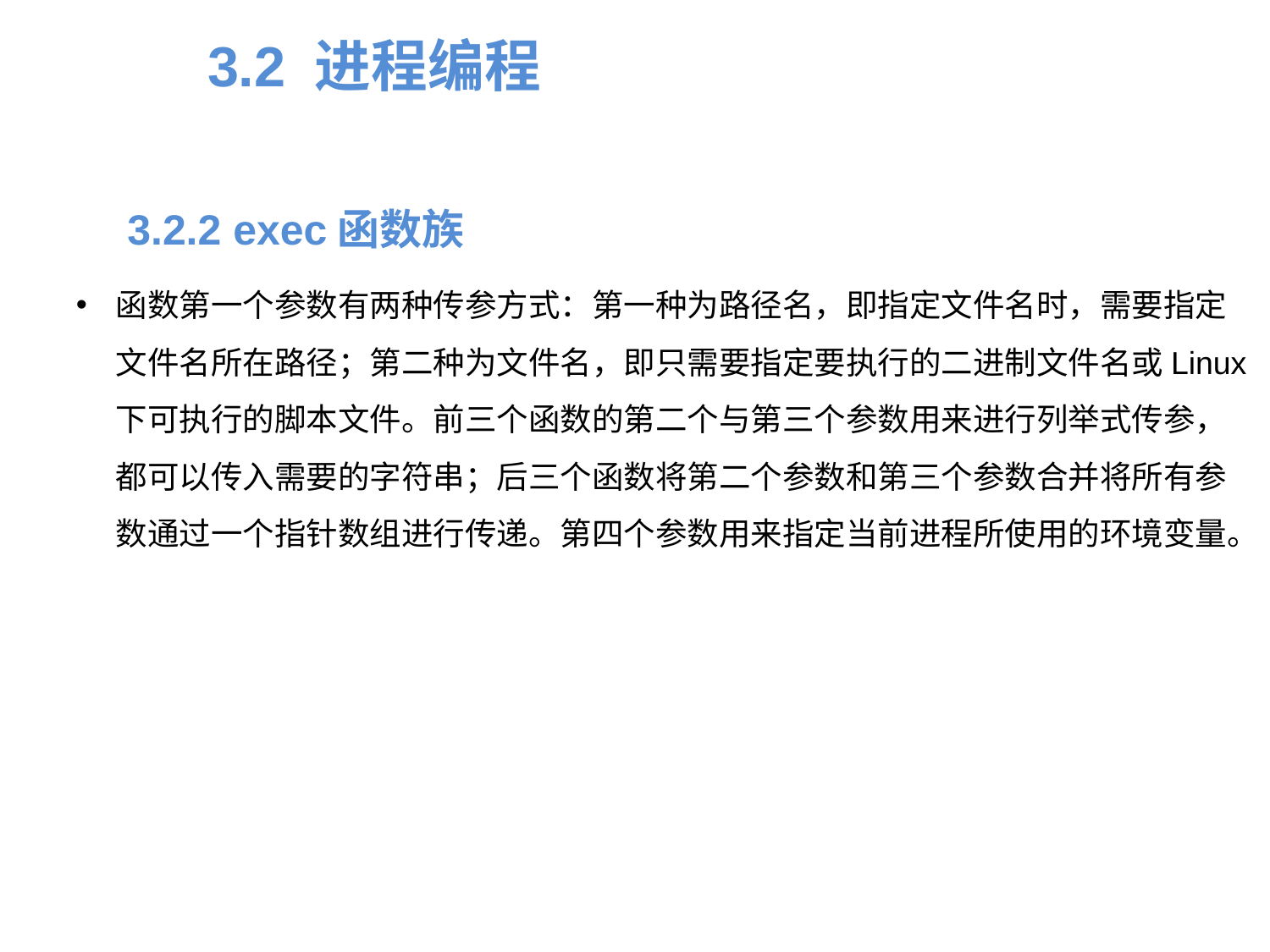

3.2 进程编程
3.2.2 exec函数族
函数第一个参数有两种传参方式：第一种为路径名，即指定文件名时，需要指定文件名所在路径；第二种为文件名，即只需要指定要执行的二进制文件名或Linux下可执行的脚本文件。前三个函数的第二个与第三个参数用来进行列举式传参，都可以传入需要的字符串；后三个函数将第二个参数和第三个参数合并将所有参数通过一个指针数组进行传递。第四个参数用来指定当前进程所使用的环境变量。